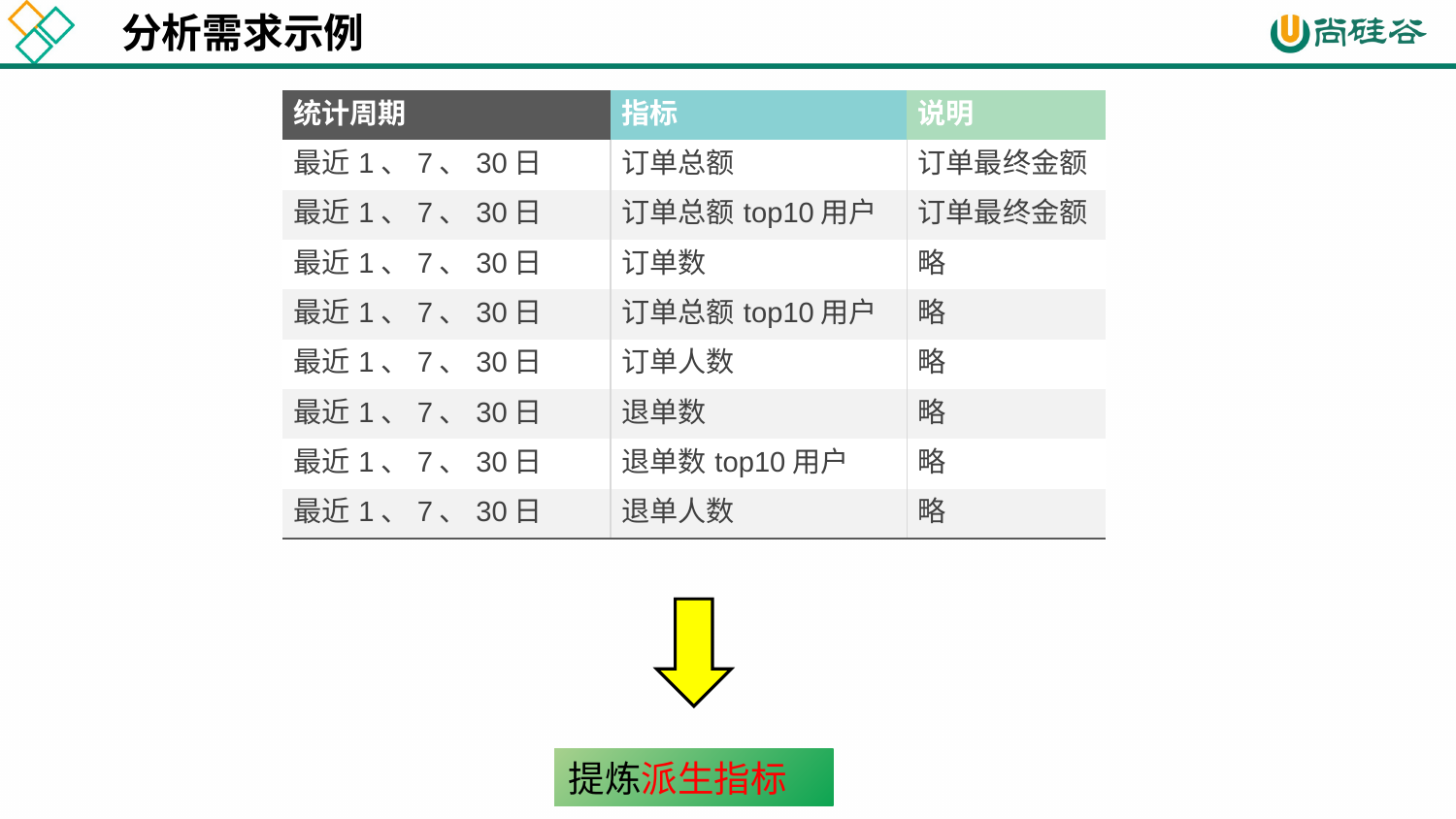

分析需求示例
| 统计周期 | 指标 | 说明 |
| --- | --- | --- |
| 最近1、7、30日 | 订单总额 | 订单最终金额 |
| 最近1、7、30日 | 订单总额top10用户 | 订单最终金额 |
| 最近1、7、30日 | 订单数 | 略 |
| 最近1、7、30日 | 订单总额top10用户 | 略 |
| 最近1、7、30日 | 订单人数 | 略 |
| 最近1、7、30日 | 退单数 | 略 |
| 最近1、7、30日 | 退单数top10用户 | 略 |
| 最近1、7、30日 | 退单人数 | 略 |

提炼派生指标